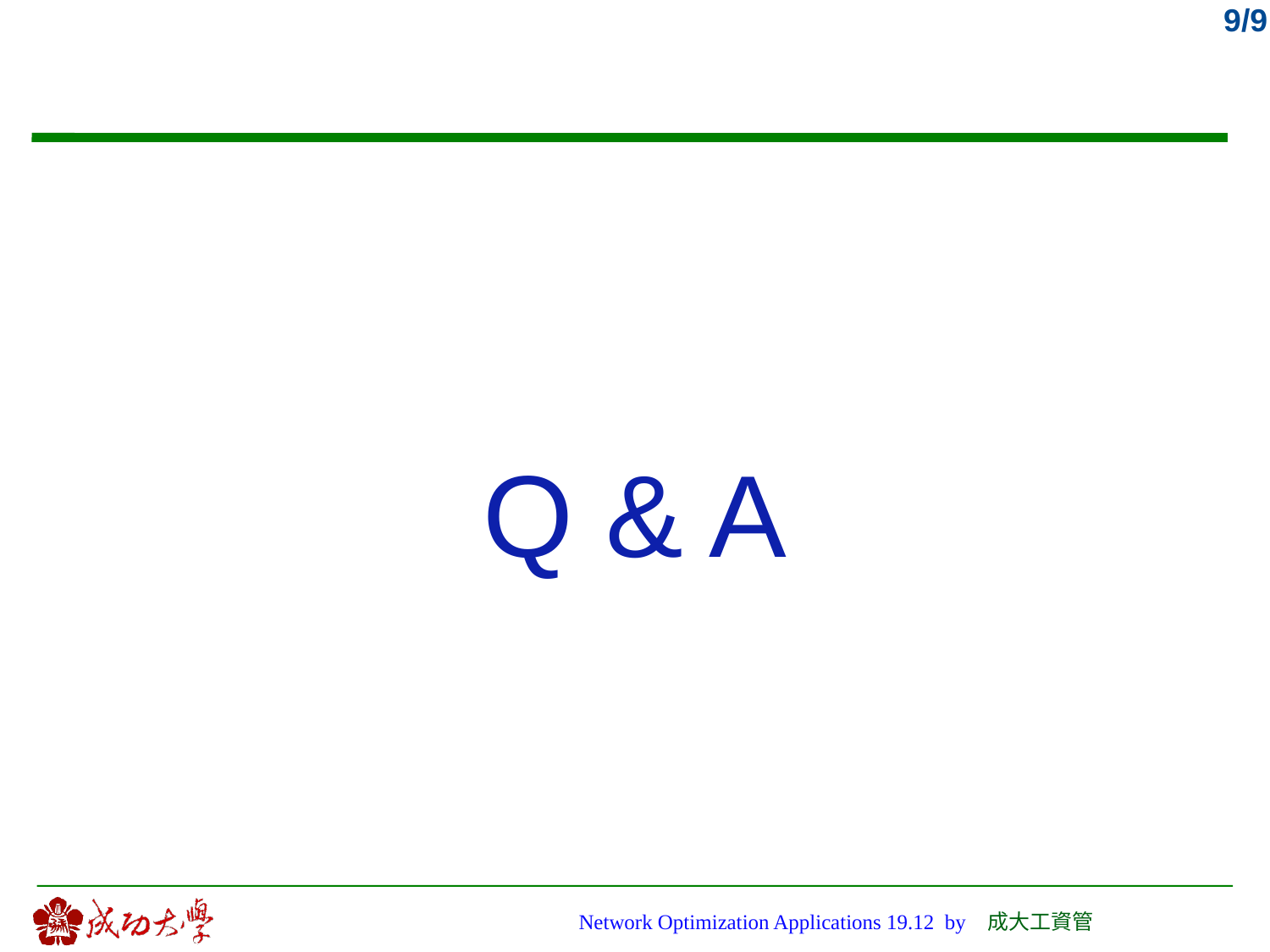

#
Q & A
Network Optimization Applications 19.12  by   成大工資管